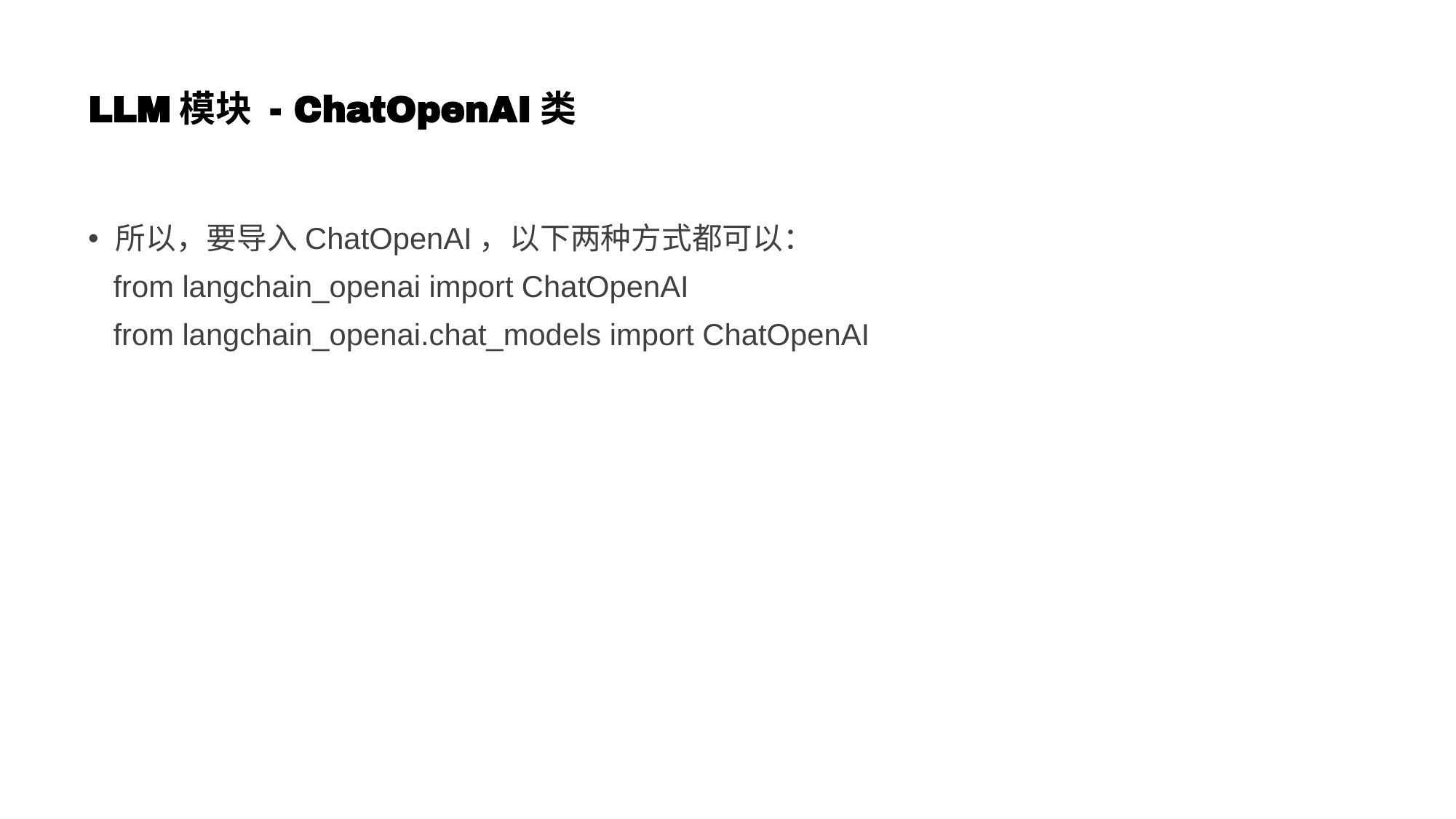

# LLM模块 - ChatOpenAI类
所以，要导入ChatOpenAI，以下两种方式都可以：
   from langchain_openai import ChatOpenAI
   from langchain_openai.chat_models import ChatOpenAI